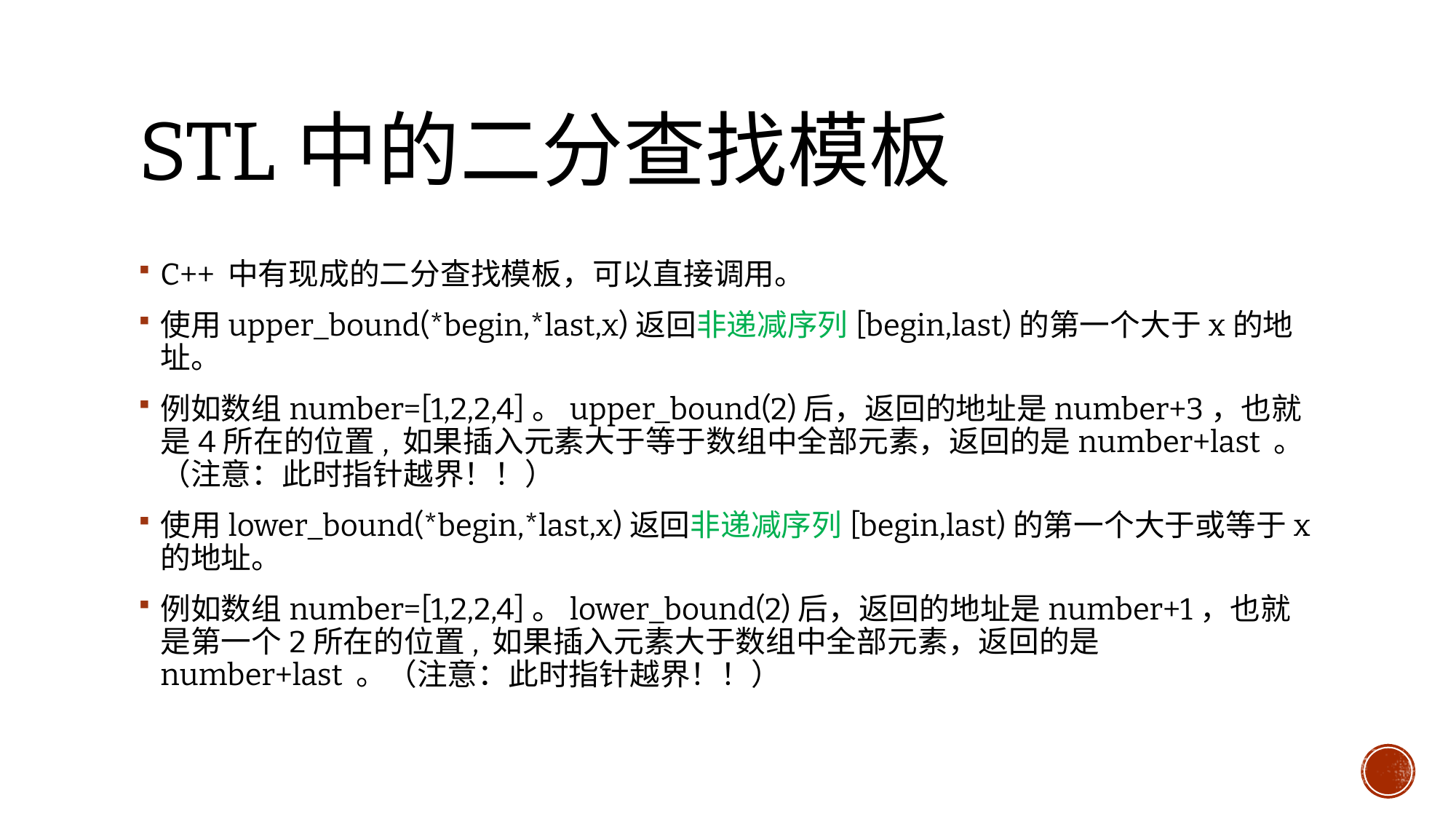

# STL中的二分查找模板
C++ 中有现成的二分查找模板，可以直接调用。
使用upper_bound(*begin,*last,x)返回非递减序列[begin,last)的第一个大于x的地址。
例如数组number=[1,2,2,4]。upper_bound(2)后，返回的地址是number+3，也就是4所在的位置, 如果插入元素大于等于数组中全部元素，返回的是number+last 。（注意：此时指针越界！！）
使用lower_bound(*begin,*last,x)返回非递减序列[begin,last)的第一个大于或等于x的地址。
例如数组number=[1,2,2,4]。lower_bound(2)后，返回的地址是number+1，也就是第一个2所在的位置, 如果插入元素大于数组中全部元素，返回的是number+last 。（注意：此时指针越界！！）